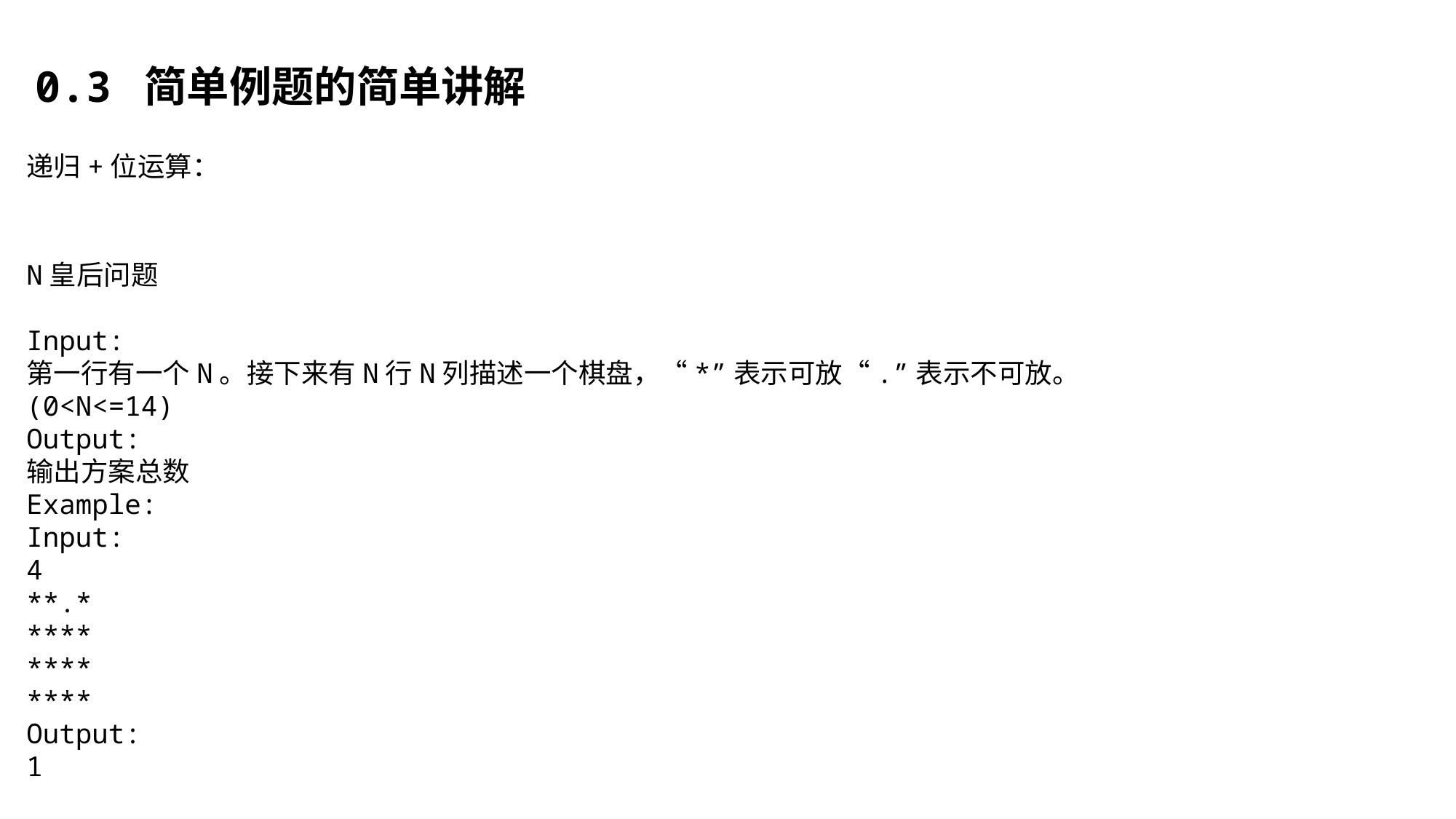

0.3	简单例题的简单讲解
递归+位运算：
N皇后问题

Input:
第一行有一个N。接下来有N行N列描述一个棋盘，“*”表示可放“.”表示不可放。
(0<N<=14)
Output:
输出方案总数
Example:
Input:
4
**.*
****
****
****
Output:
1